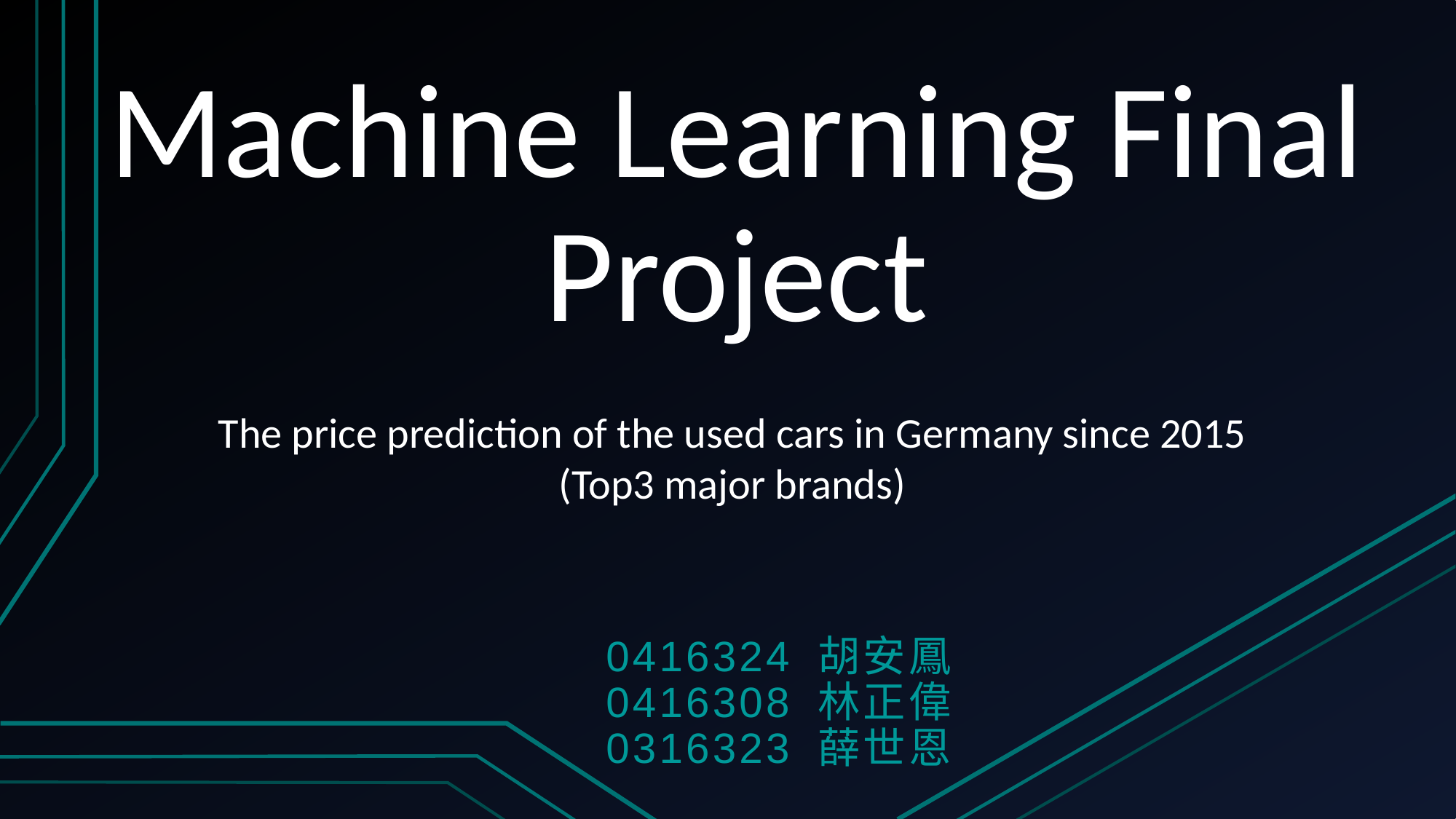

# Machine Learning Final Project
The price prediction of the used cars in Germany since 2015
(Top3 major brands)
0416324 胡安鳳
0416308 林正偉
0316323 薛世恩